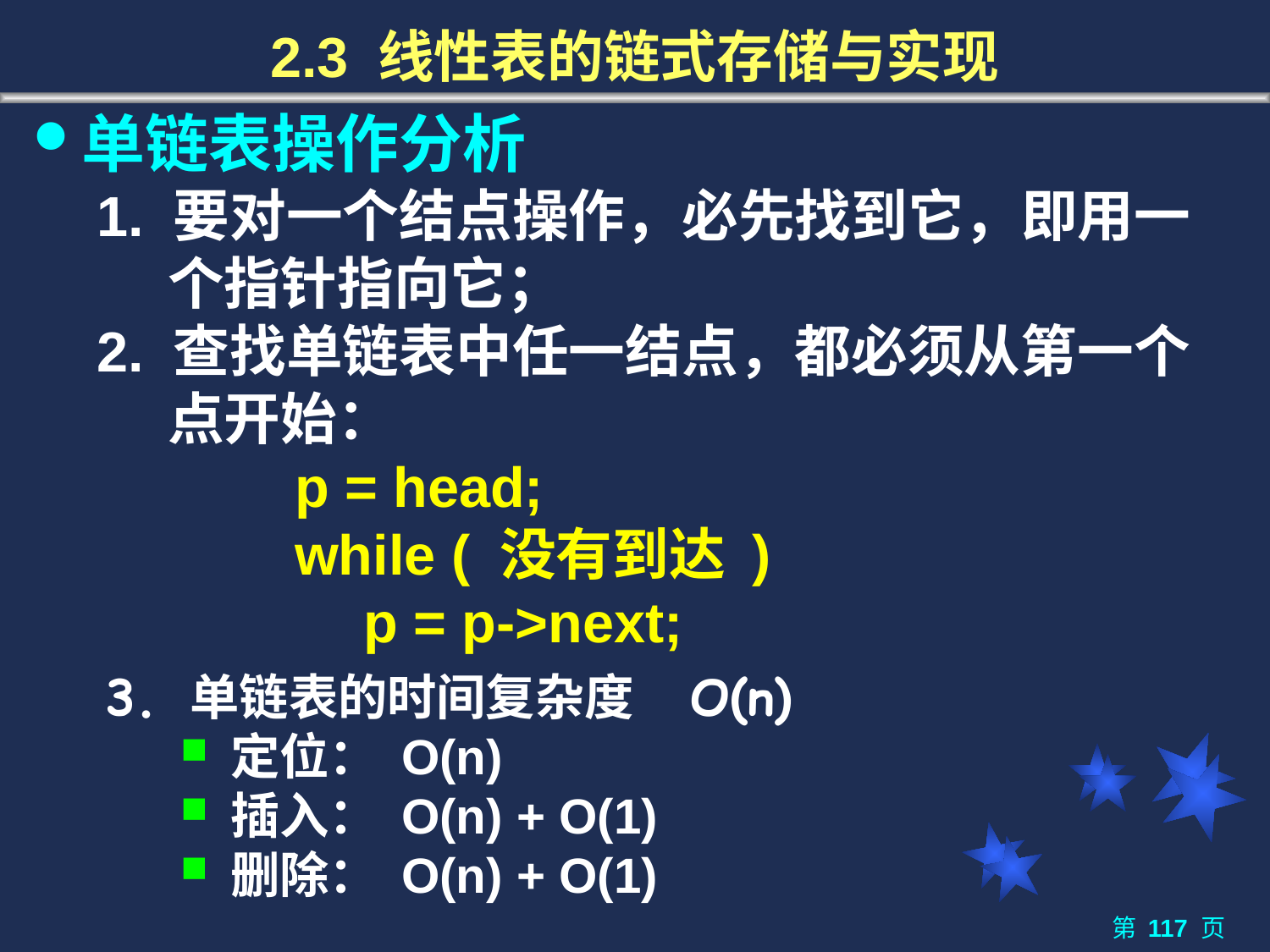

# 2.3 线性表的链式存储与实现
单链表操作分析
1. 要对一个结点操作，必先找到它，即用一个指针指向它；
2. 查找单链表中任一结点，都必须从第一个点开始：
		p = head;
         	while ( 没有到达 )
                 p = p->next;
3. 单链表的时间复杂度    O(n)
定位： O(n)
插入： O(n) + O(1)
删除： O(n) + O(1)
第 117 页